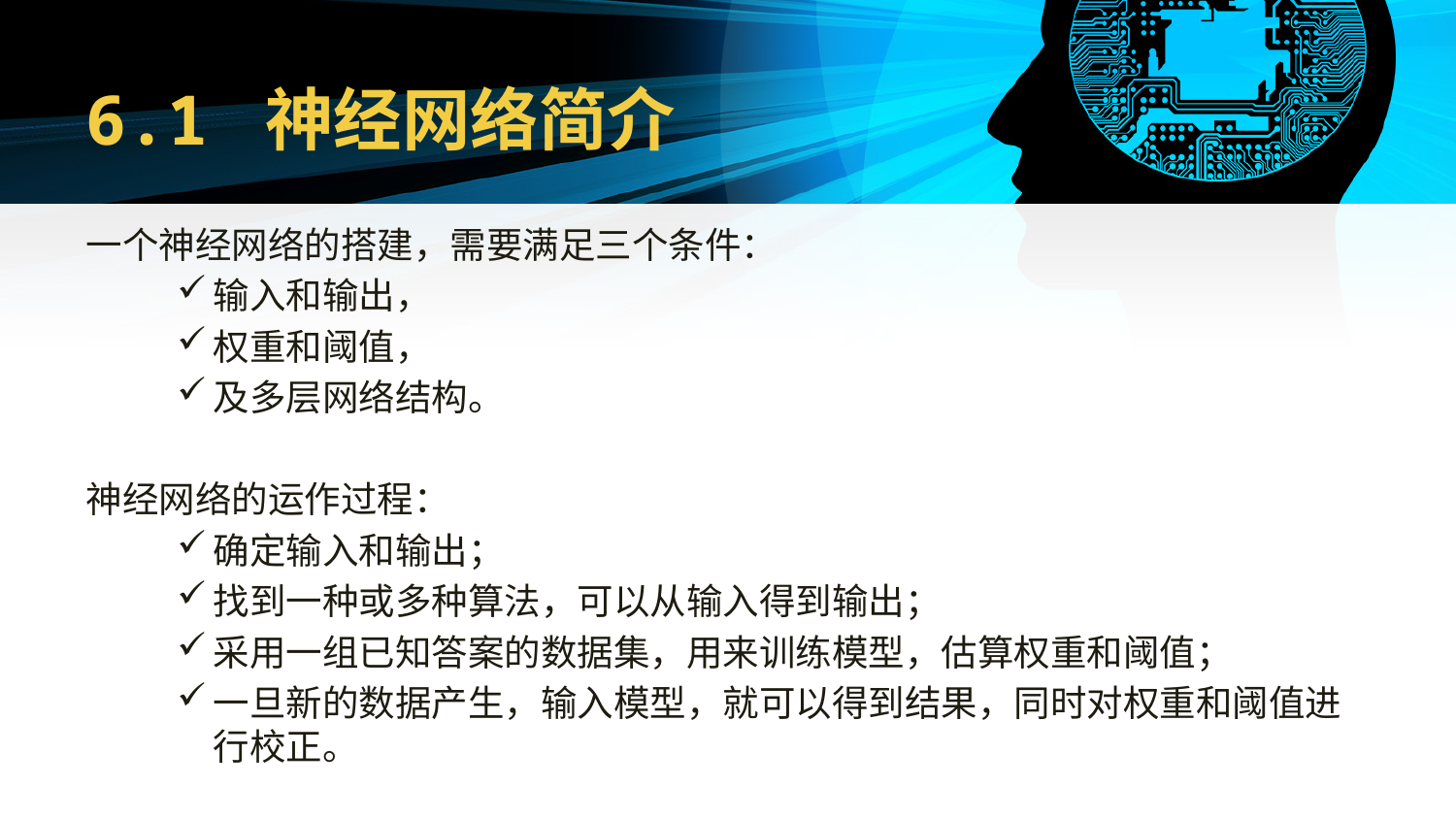

# 6.1 神经网络简介
一个神经网络的搭建，需要满足三个条件：
输入和输出，
权重和阈值，
及多层网络结构。

神经网络的运作过程：
确定输入和输出；
找到一种或多种算法，可以从输入得到输出；
采用一组已知答案的数据集，用来训练模型，估算权重和阈值；
一旦新的数据产生，输入模型，就可以得到结果，同时对权重和阈值进行校正。